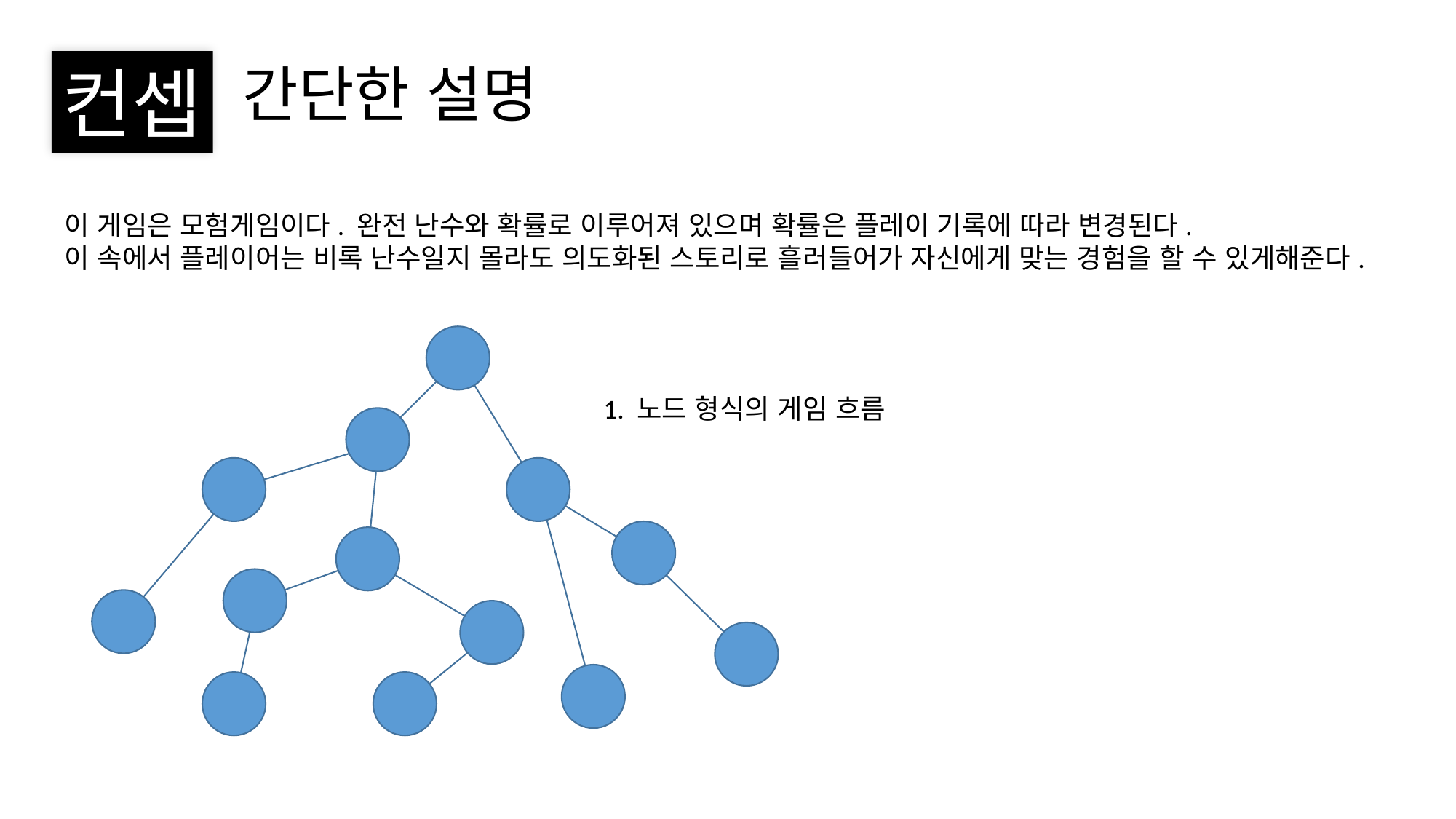

컨셉
간단한 설명
이 게임은 모험게임이다. 완전 난수와 확률로 이루어져 있으며 확률은 플레이 기록에 따라 변경된다.
이 속에서 플레이어는 비록 난수일지 몰라도 의도화된 스토리로 흘러들어가 자신에게 맞는 경험을 할 수 있게해준다.

1. 노드 형식의 게임 흐름